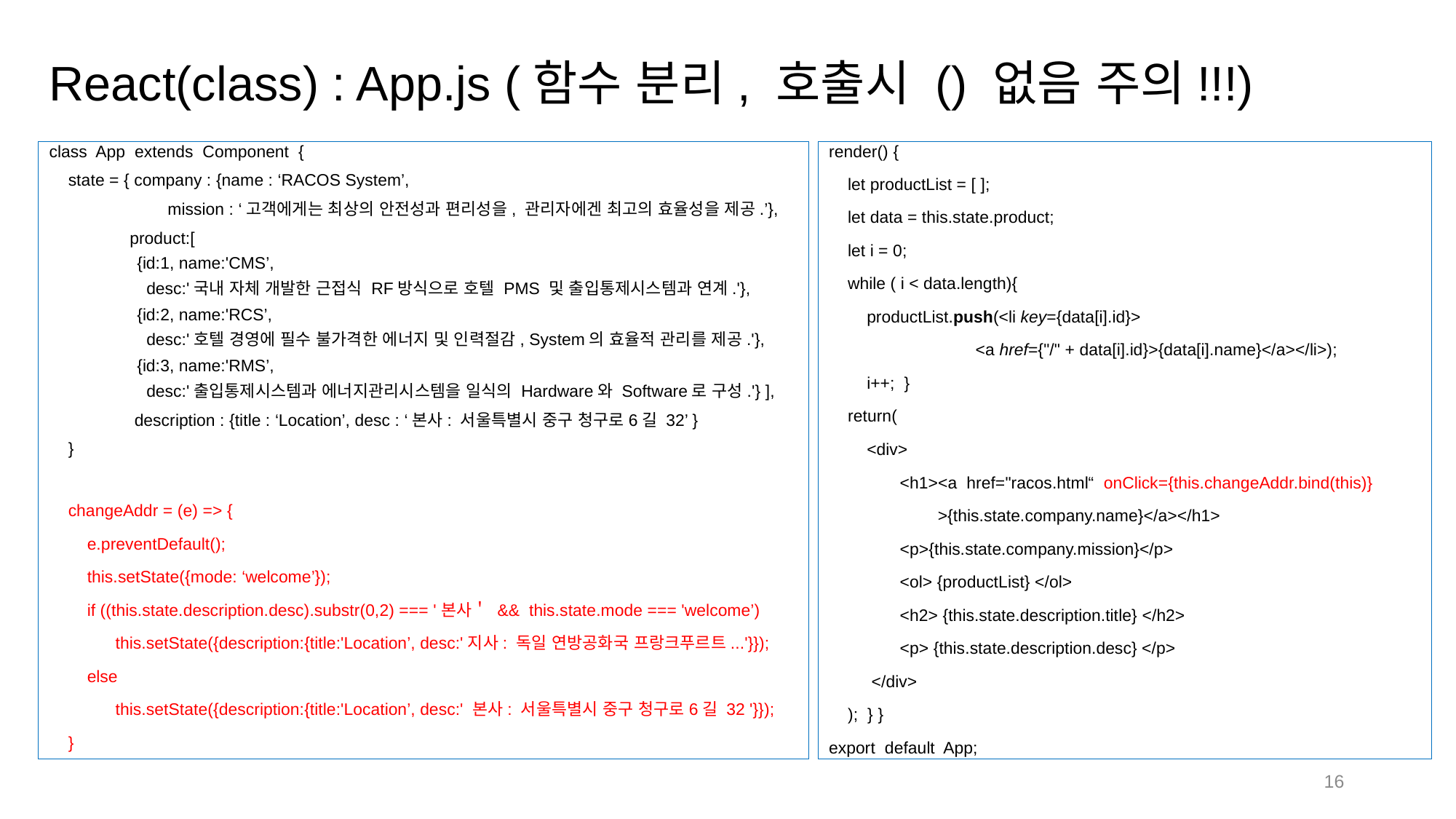

# React(class) : App.js (함수 분리, 호출시 () 없음 주의!!!)
class  App  extends  Component  {
    state = { company : {name : ‘RACOS System’,
                         mission : ‘고객에게는 최상의 안전성과 편리성을, 관리자에겐 최고의 효율성을 제공.’},
                 product:[
       {id:1, name:'CMS’,
         desc:'국내 자체 개발한 근접식 RF방식으로 호텔 PMS 및 출입통제시스템과 연계.'},
       {id:2, name:'RCS’,
         desc:'호텔 경영에 필수 불가격한 에너지 및 인력절감, System의 효율적 관리를 제공.'},
       {id:3, name:'RMS’,
         desc:'출입통제시스템과 에너지관리시스템을 일식의 Hardware와 Software로 구성.'} ],
                  description : {title : ‘Location’, desc : ‘본사: 서울특별시 중구 청구로6길 32’ }
    }

    changeAddr = (e) => {
        e.preventDefault();
        this.setState({mode: ‘welcome’});
        if ((this.state.description.desc).substr(0,2) === '본사＇ &&  this.state.mode === 'welcome’)
              this.setState({description:{title:'Location’, desc:'지사: 독일 연방공화국 프랑크푸르트...'}});
        else
              this.setState({description:{title:'Location’, desc:' 본사: 서울특별시 중구 청구로6길 32 '}});
    }

render() {
    let productList = [ ];
    let data = this.state.product;
    let i = 0;
    while ( i < data.length){
        productList.push(<li key={data[i].id}>
                               <a href={"/" + data[i].id}>{data[i].name}</a></li>);
        i++;  }
    return(
        <div>
               <h1><a  href="racos.html“  onClick={this.changeAddr.bind(this)}
                       >{this.state.company.name}</a></h1>
               <p>{this.state.company.mission}</p>
               <ol> {productList} </ol>
               <h2> {this.state.description.title} </h2>
               <p> {this.state.description.desc} </p>
         </div>
    );  } }
export  default  App;
16